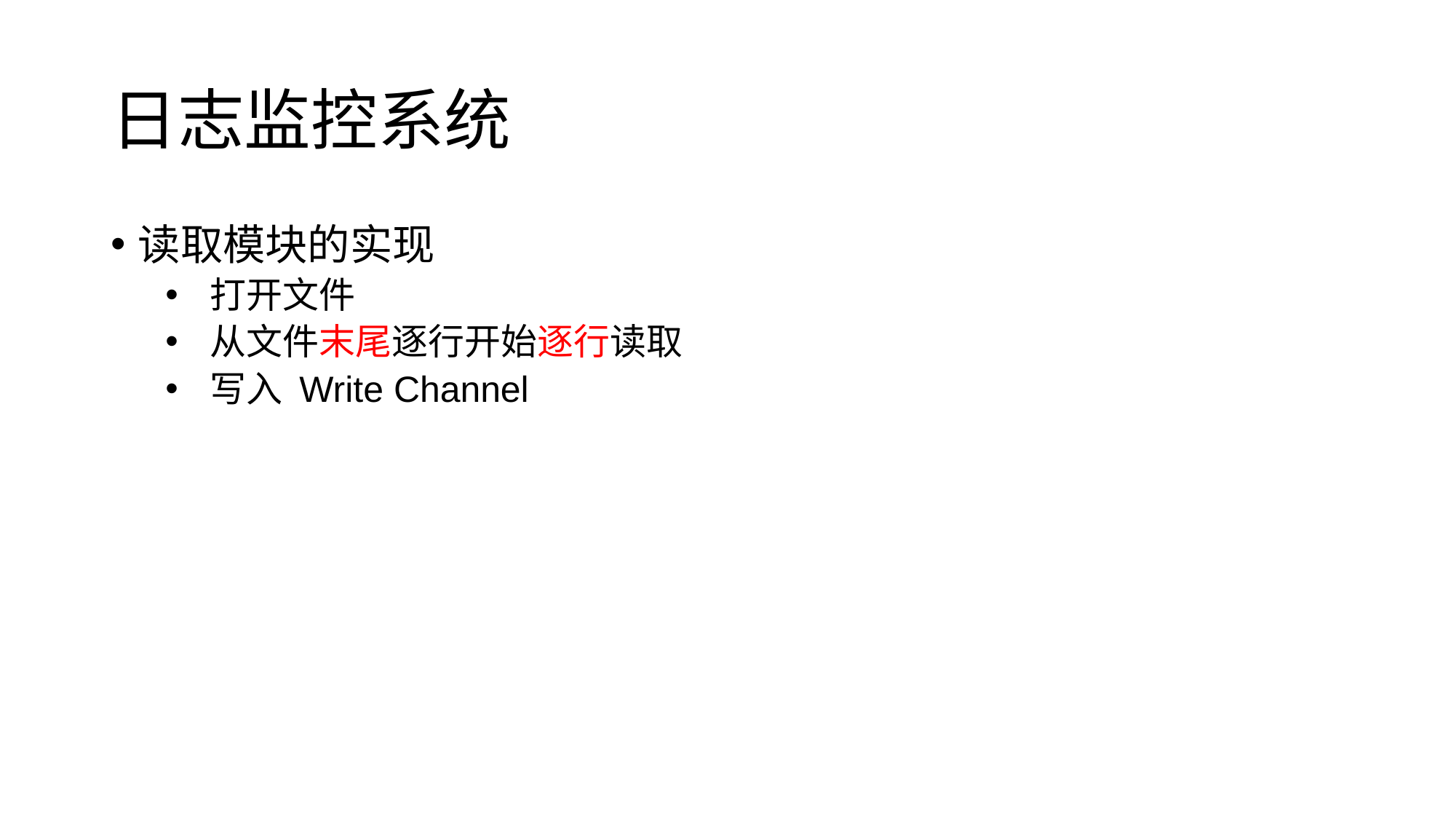

# 日志监控系统
读取模块的实现
 打开文件
 从文件末尾逐行开始逐行读取
 写入 Write Channel